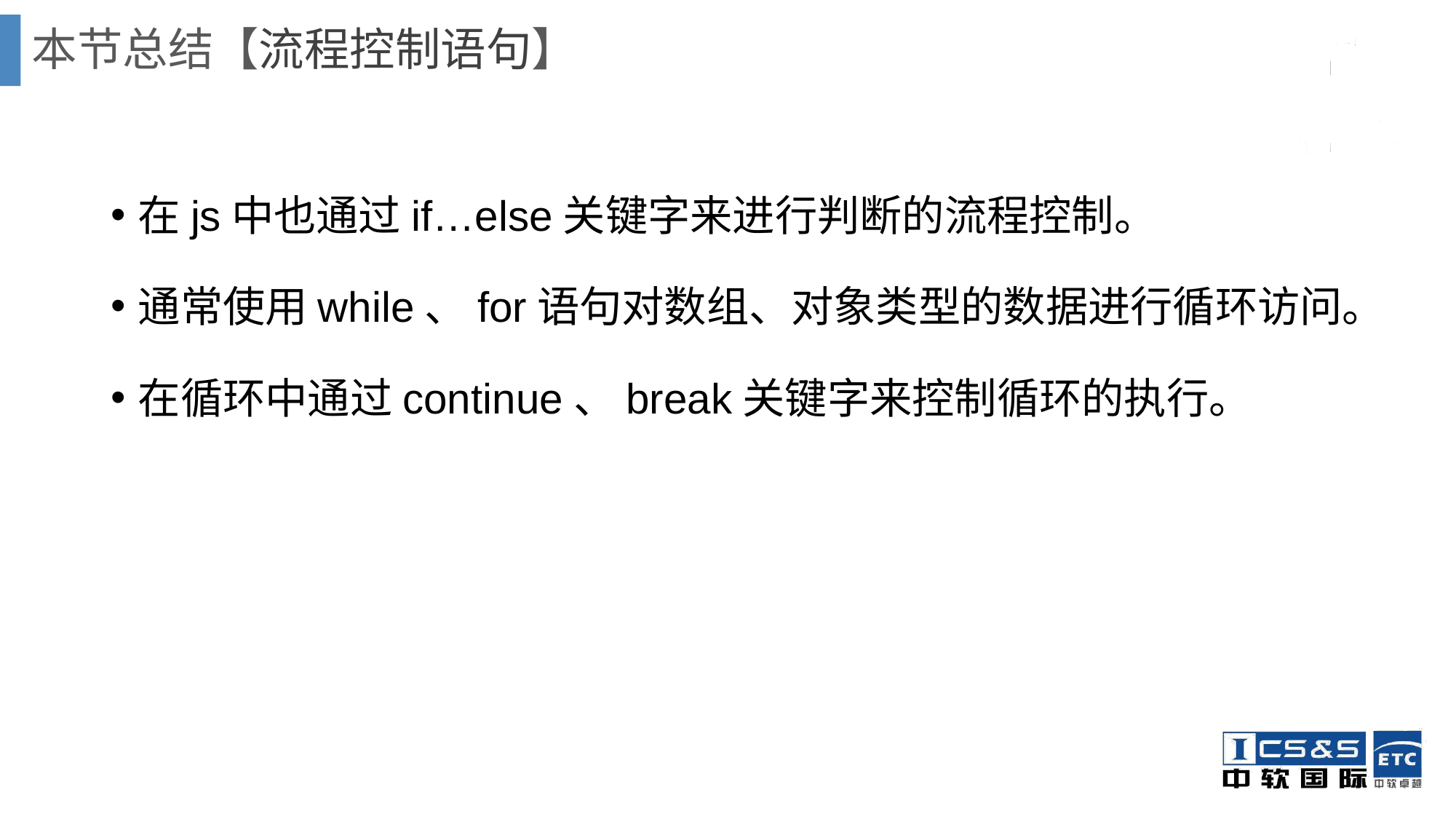

# 本节总结【流程控制语句】
在js中也通过if…else关键字来进行判断的流程控制。
通常使用while、for语句对数组、对象类型的数据进行循环访问。
在循环中通过continue、break关键字来控制循环的执行。